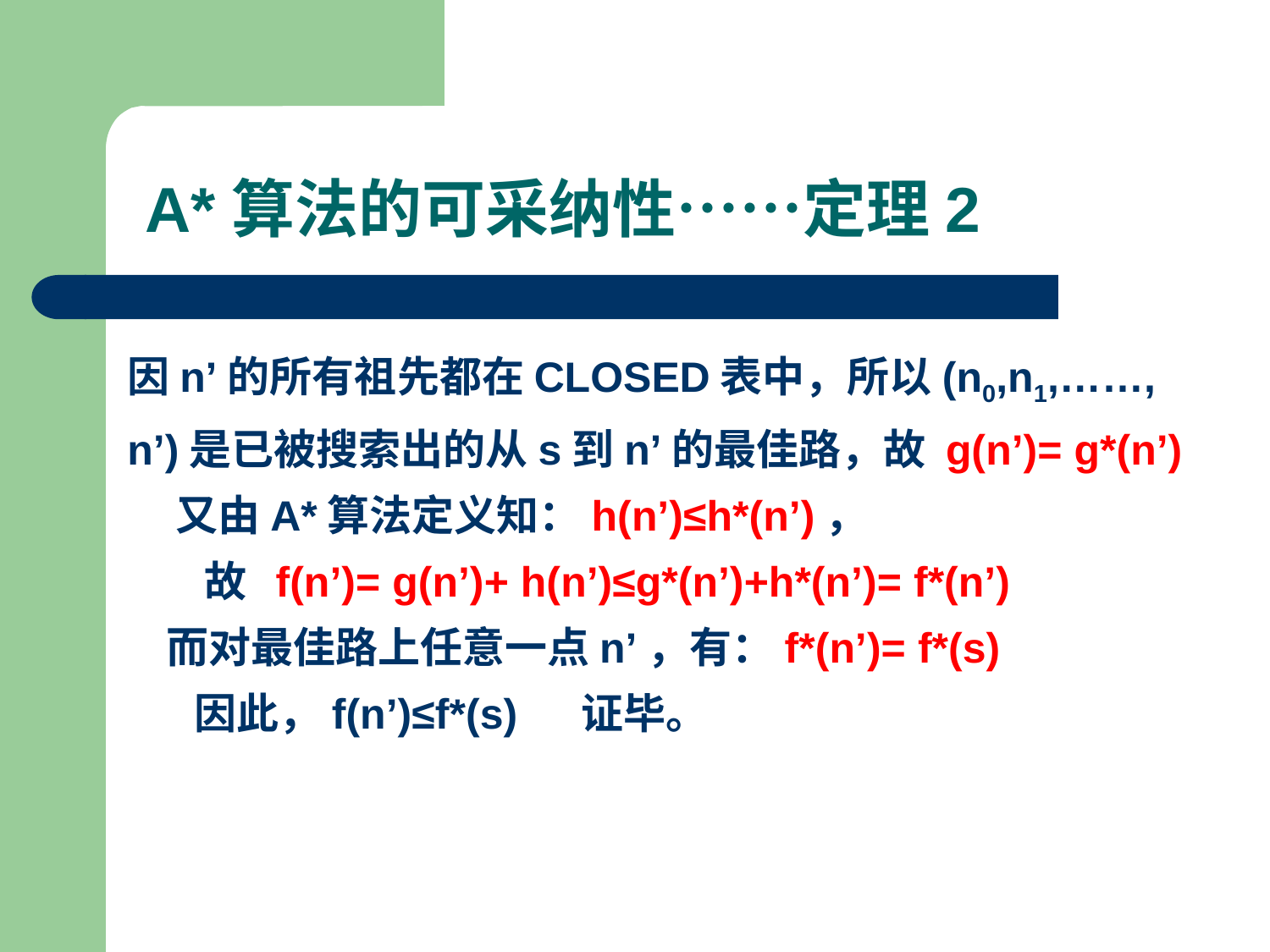

A*算法的可采纳性……定理2
因n’的所有祖先都在CLOSED表中，所以(n0,n1,……, n’)是已被搜索出的从s到n’的最佳路，故 g(n’)= g*(n’)
    又由A*算法定义知：h(n’)≤h*(n’)，
       故  f(n’)= g(n’)+ h(n’)≤g*(n’)+h*(n’)= f*(n’)
   而对最佳路上任意一点n’，有：f*(n’)= f*(s)
      因此，f(n’)≤f*(s)     证毕。
47